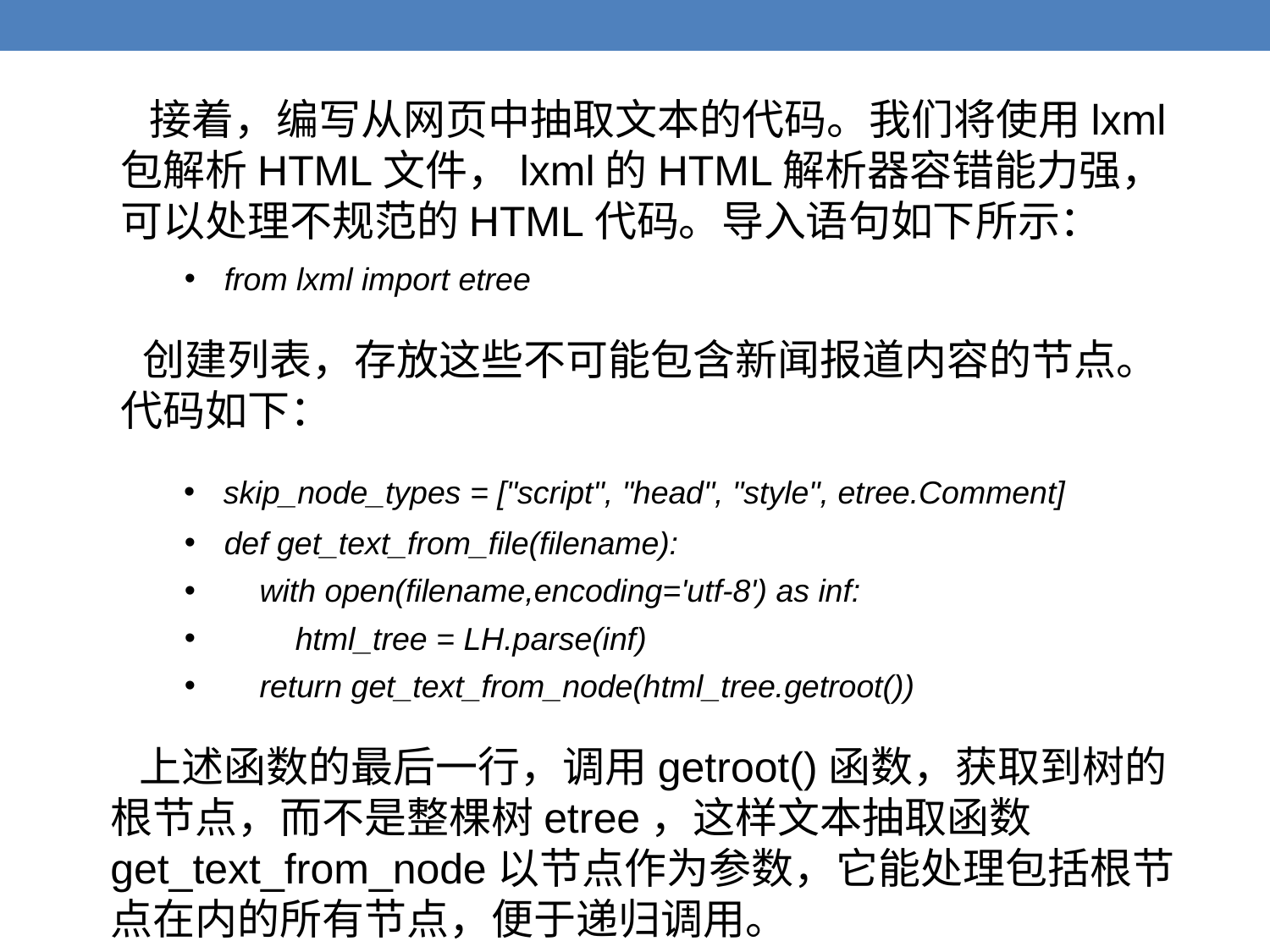

接着，编写从网页中抽取文本的代码。我们将使用lxml包解析HTML文件，lxml的HTML解析器容错能力强，可以处理不规范的HTML代码。导入语句如下所示：
from lxml import etree
  创建列表，存放这些不可能包含新闻报道内容的节点。代码如下：

skip_node_types = ["script", "head", "style", etree.Comment]
def get_text_from_file(filename):
    with open(filename,encoding='utf-8') as inf:
        html_tree = LH.parse(inf)
    return get_text_from_node(html_tree.getroot())
  上述函数的最后一行，调用getroot()函数，获取到树的根节点，而不是整棵树etree，这样文本抽取函数get_text_from_node以节点作为参数，它能处理包括根节点在内的所有节点，便于递归调用。